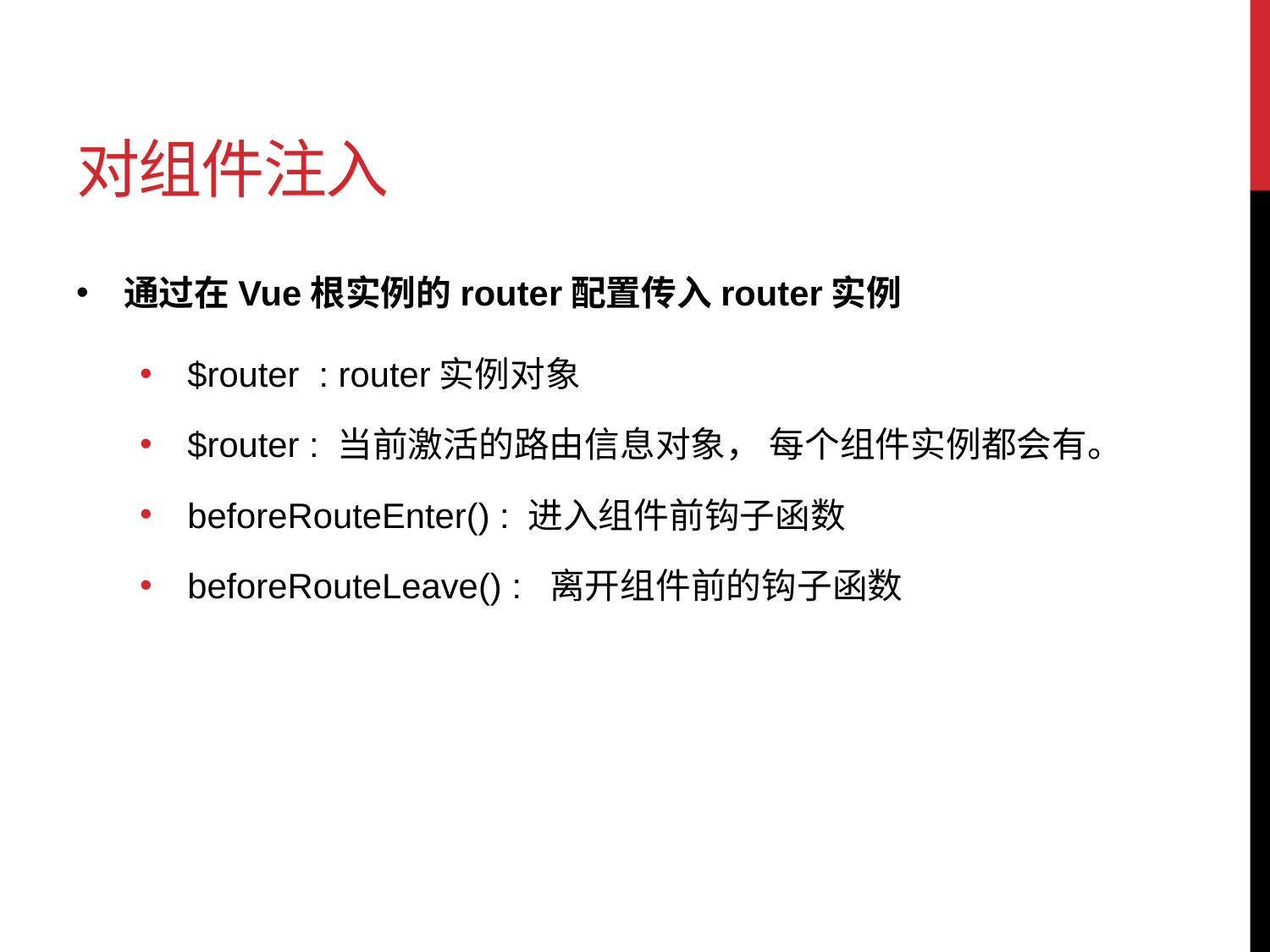

# 对组件注入
通过在Vue根实例的router配置传入router实例
$router  : router实例对象
$router : 当前激活的路由信息对象， 每个组件实例都会有。
beforeRouteEnter() : 进入组件前钩子函数
beforeRouteLeave() :  离开组件前的钩子函数